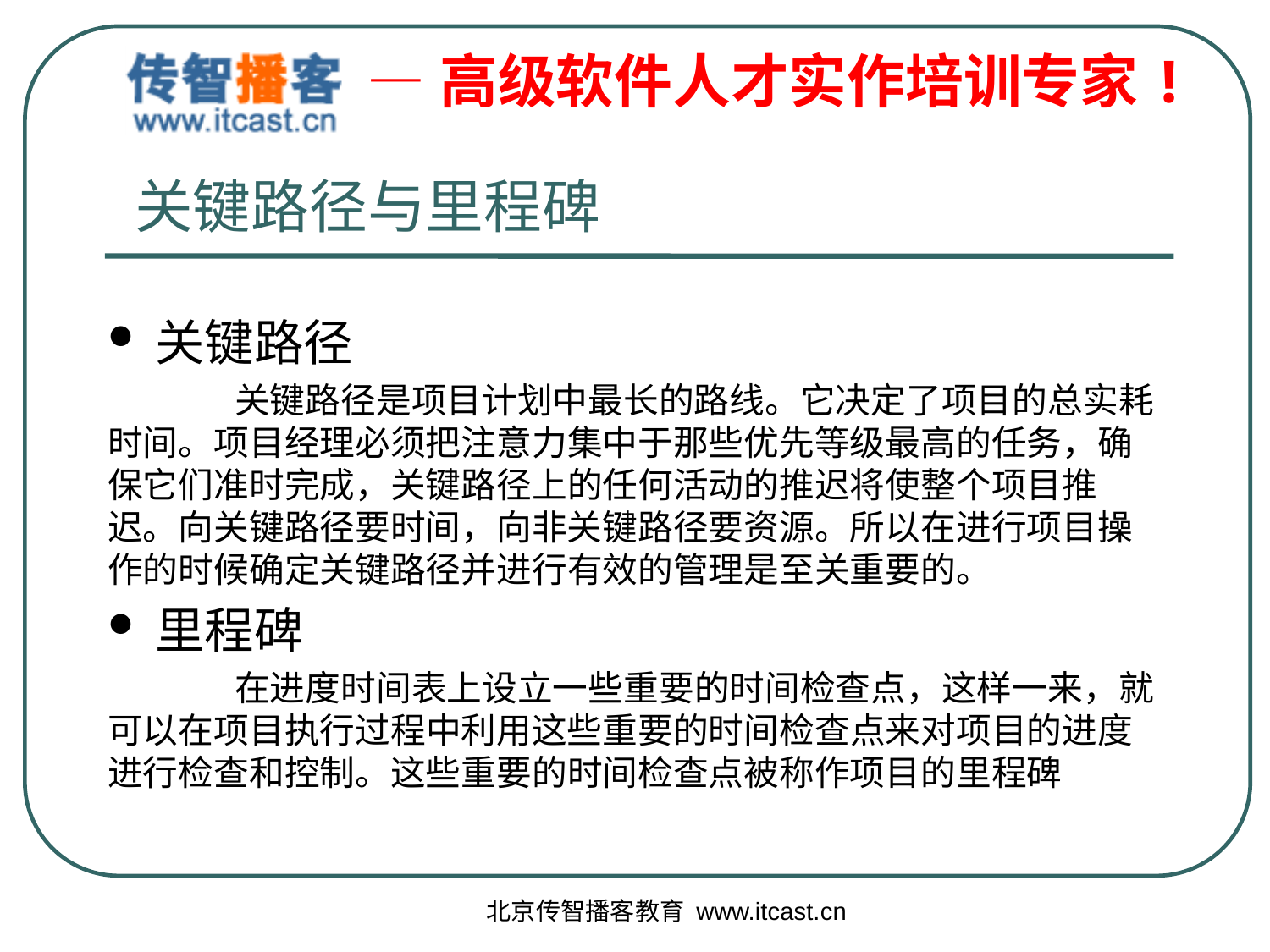

# 关键路径与里程碑

关键路径
	关键路径是项目计划中最长的路线。它决定了项目的总实耗时间。项目经理必须把注意力集中于那些优先等级最高的任务，确保它们准时完成，关键路径上的任何活动的推迟将使整个项目推迟。向关键路径要时间，向非关键路径要资源。所以在进行项目操作的时候确定关键路径并进行有效的管理是至关重要的。
里程碑
	在进度时间表上设立一些重要的时间检查点，这样一来，就可以在项目执行过程中利用这些重要的时间检查点来对项目的进度进行检查和控制。这些重要的时间检查点被称作项目的里程碑

北京传智播客教育 www.itcast.cn